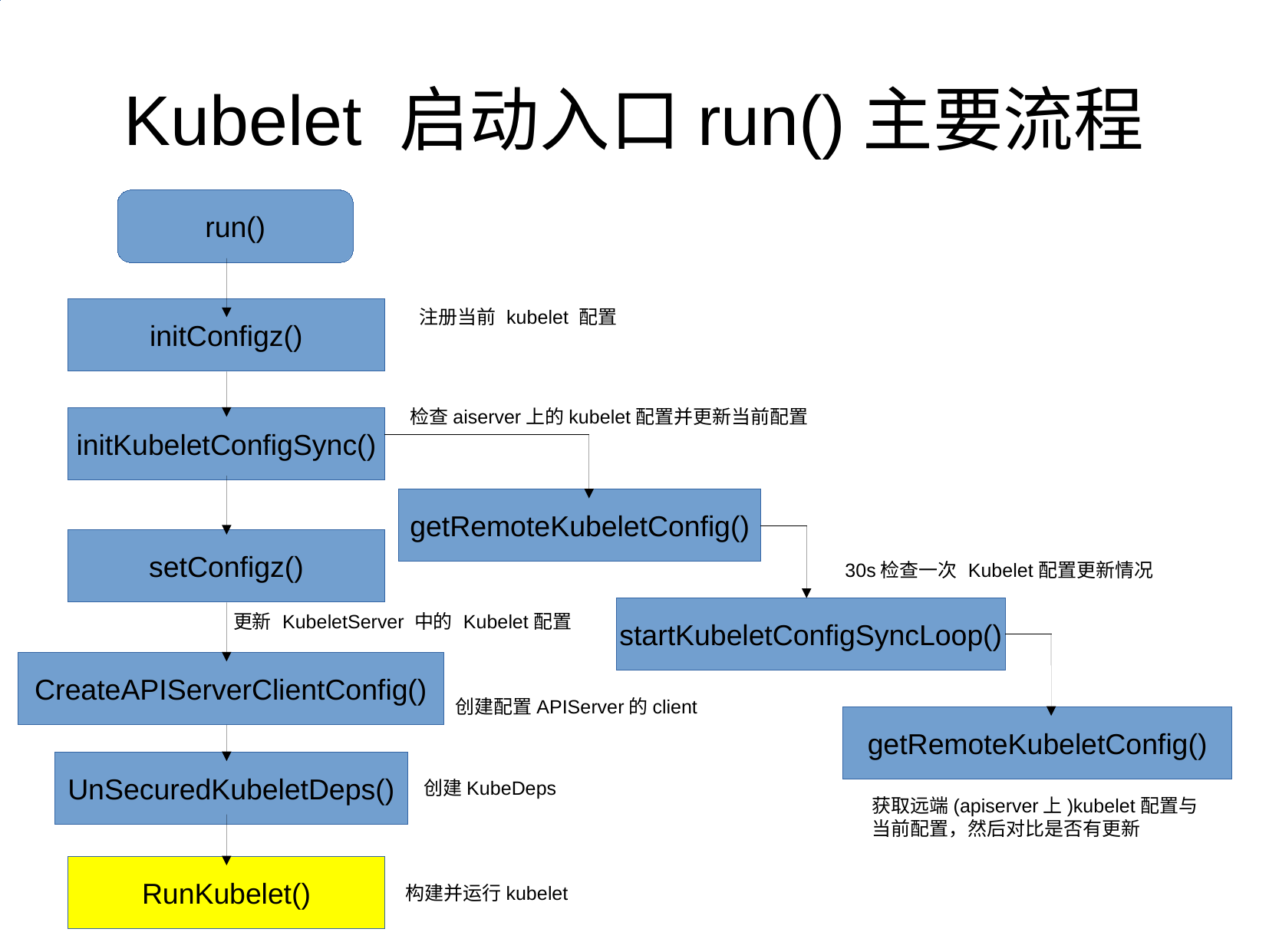

Kubelet 启动入口run()主要流程
run()

initConfigz()
注册当前 kubelet 配置

检查aiserver上的kubelet配置并更新当前配置
initKubeletConfigSync()

getRemoteKubeletConfig()

setConfigz()
30s检查一次 Kubelet配置更新情况
startKubeletConfigSyncLoop()

更新 KubeletServer 中的 Kubelet配置

CreateAPIServerClientConfig()
创建配置APIServer的client

getRemoteKubeletConfig()
UnSecuredKubeletDeps()
创建KubeDeps
获取远端(apiserver上)kubelet配置与当前配置，然后对比是否有更新

RunKubelet()
构建并运行kubelet